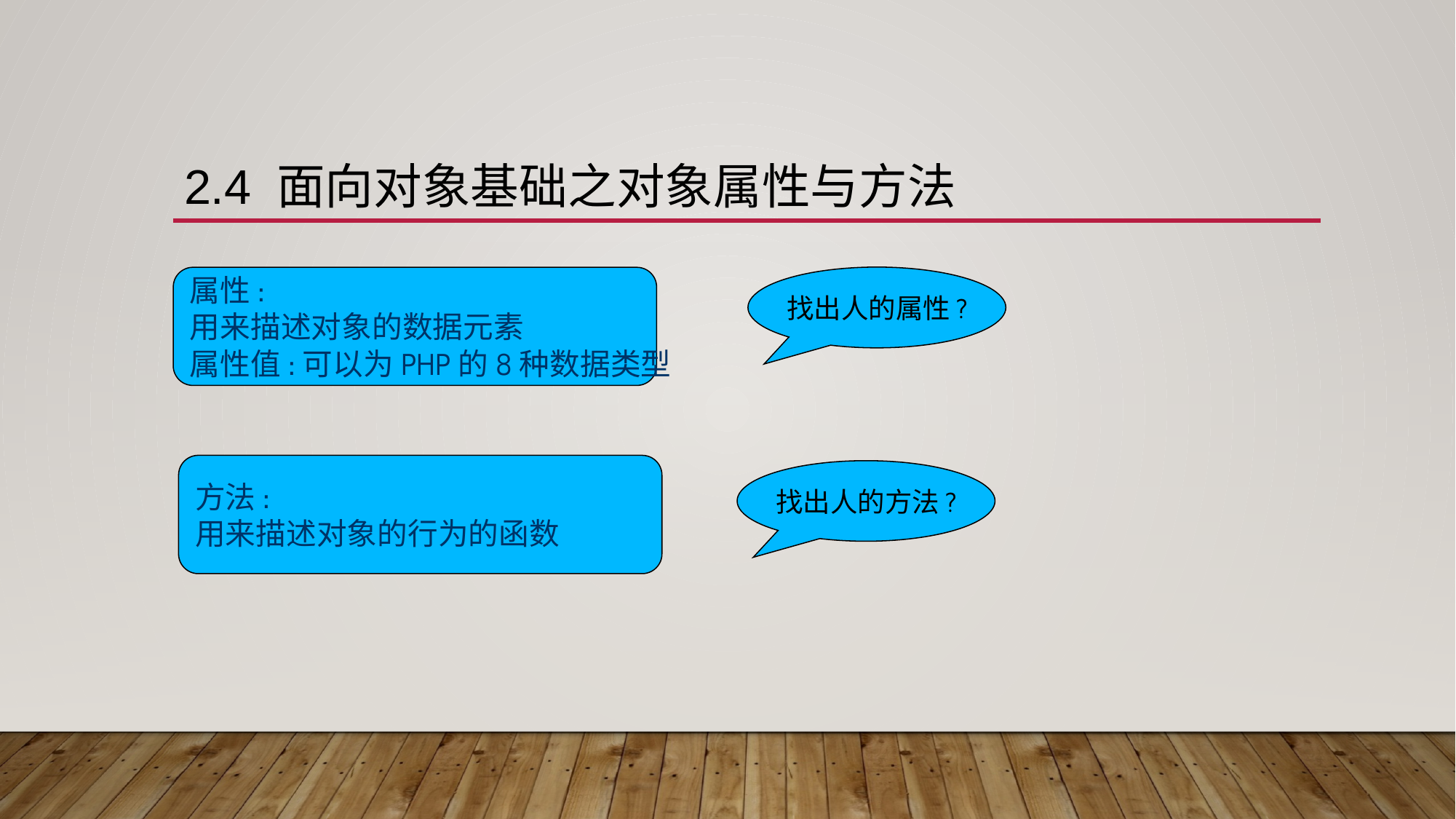

# 2.4 面向对象基础之对象属性与方法
找出人的属性?
属性:
用来描述对象的数据元素
属性值:可以为PHP的8种数据类型
方法:
用来描述对象的行为的函数
找出人的方法?